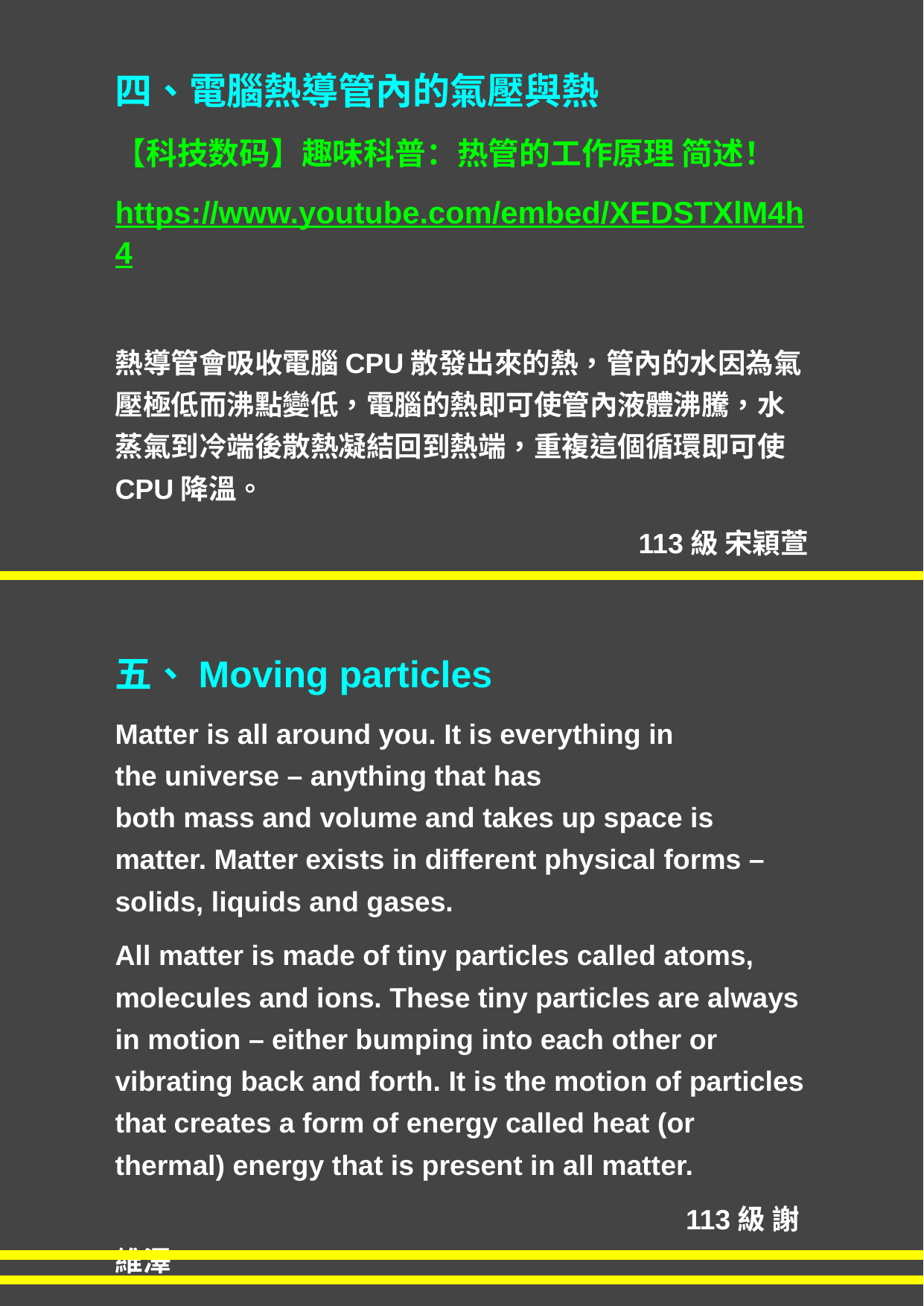

四、電腦熱導管內的氣壓與熱
【科技数码】趣味科普：热管的工作原理 简述！
https://www.youtube.com/embed/XEDSTXlM4h4

熱導管會吸收電腦CPU散發出來的熱，管內的水因為氣壓極低而沸點變低，電腦的熱即可使管內液體沸騰，水蒸氣到冷端後散熱凝結回到熱端，重複這個循環即可使CPU降溫。
113級 宋穎萱

五、Moving particles
Matter is all around you. It is everything in the universe – anything that has both mass and volume and takes up space is matter. Matter exists in different physical forms – solids, liquids and gases.
All matter is made of tiny particles called atoms, molecules and ions. These tiny particles are always in motion – either bumping into each other or vibrating back and forth. It is the motion of particles that creates a form of energy called heat (or thermal) energy that is present in all matter.
                                                                         113級 謝維澤